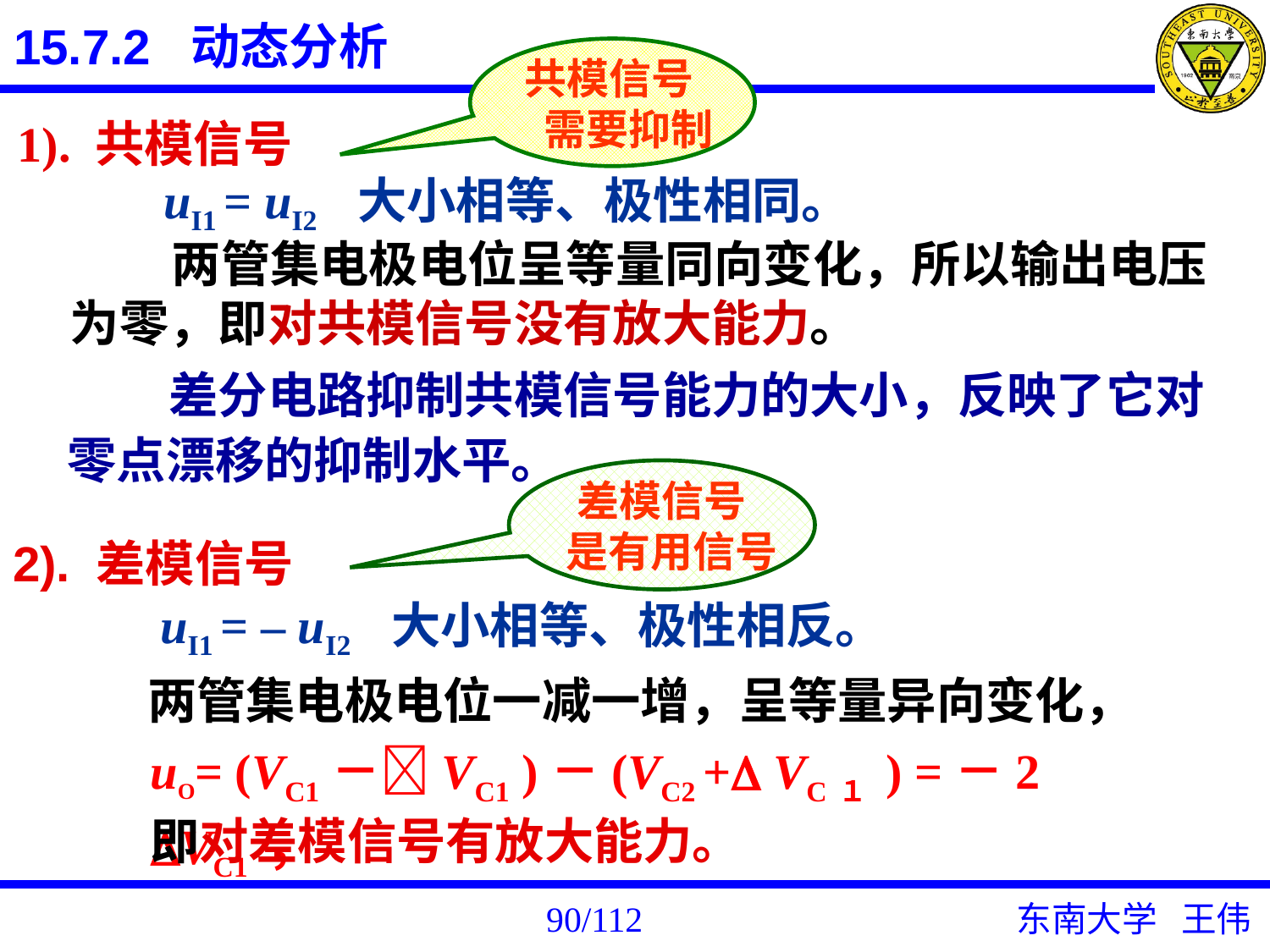

15.7.2  动态分析
共模信号
 需要抑制
1). 共模信号
       uI1 = uI2　大小相等、极性相同。
        两管集电极电位呈等量同向变化，所以输出电压为零，即对共模信号没有放大能力。
        差分电路抑制共模信号能力的大小，反映了它对零点漂移的抑制水平。
差模信号
 是有用信号
2). 差模信号
      uI1 = – uI2　大小相等、极性相反。
两管集电极电位一减一增，呈等量异向变化，
uO= (VC1－ΔVC1  )－(VC2 +Δ VC１ ) =－2 ΔVC1 ，
即对差模信号有放大能力。